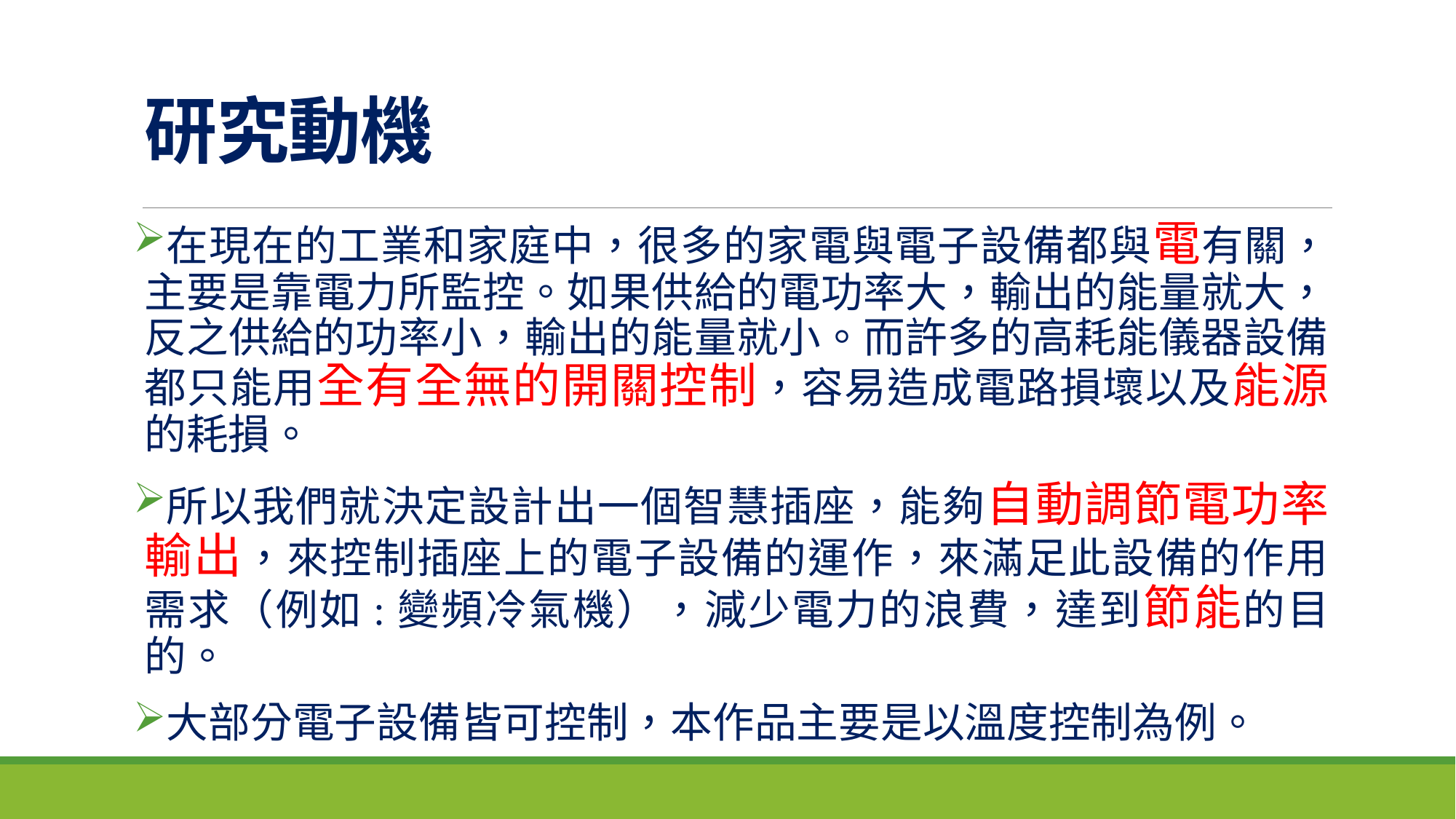

# 研究動機
在現在的工業和家庭中，很多的家電與電子設備都與電有關，主要是靠電力所監控。如果供給的電功率大，輸出的能量就大，反之供給的功率小，輸出的能量就小。而許多的高耗能儀器設備都只能用全有全無的開關控制，容易造成電路損壞以及能源的耗損。
所以我們就決定設計出一個智慧插座，能夠自動調節電功率輸出，來控制插座上的電子設備的運作，來滿足此設備的作用需求（例如:變頻冷氣機），減少電力的浪費，達到節能的目的。
大部分電子設備皆可控制，本作品主要是以溫度控制為例。